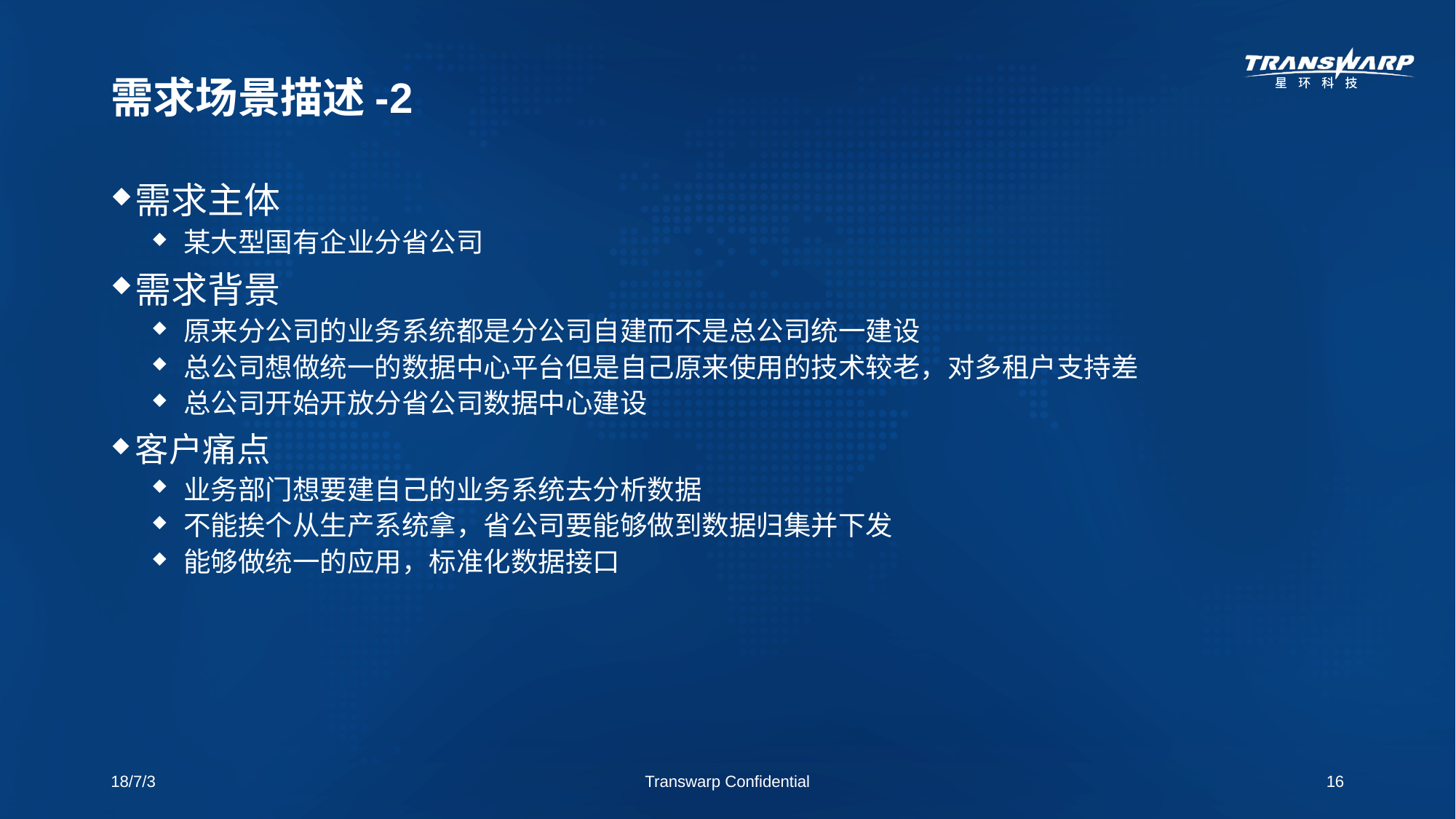

# 需求场景描述-2
需求主体
某大型国有企业分省公司
需求背景
原来分公司的业务系统都是分公司自建而不是总公司统一建设
总公司想做统一的数据中心平台但是自己原来使用的技术较老，对多租户支持差
总公司开始开放分省公司数据中心建设
客户痛点
业务部门想要建自己的业务系统去分析数据
不能挨个从生产系统拿，省公司要能够做到数据归集并下发
能够做统一的应用，标准化数据接口

18/7/3
Transwarp Confidential
16